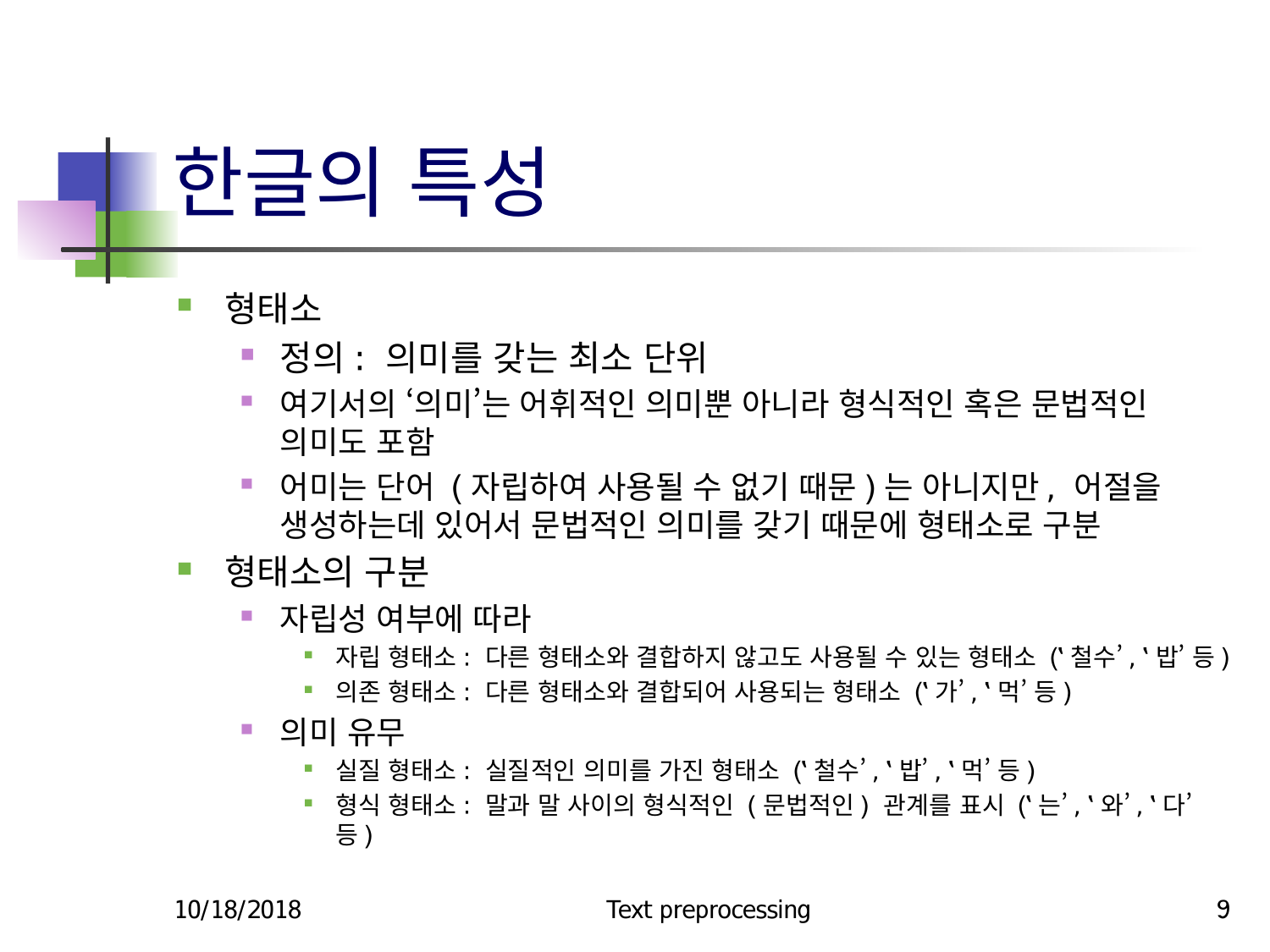

# 한글의 특성
형태소
정의: 의미를 갖는 최소 단위
여기서의 ‘의미’는 어휘적인 의미뿐 아니라 형식적인 혹은 문법적인 의미도 포함
어미는 단어 (자립하여 사용될 수 없기 때문)는 아니지만, 어절을 생성하는데 있어서 문법적인 의미를 갖기 때문에 형태소로 구분
형태소의 구분
자립성 여부에 따라
자립 형태소: 다른 형태소와 결합하지 않고도 사용될 수 있는 형태소 (‘철수’, ‘밥’ 등)
의존 형태소: 다른 형태소와 결합되어 사용되는 형태소 (‘가’, ‘먹’ 등)
의미 유무
실질 형태소: 실질적인 의미를 가진 형태소 (‘철수’, ‘밥’, ‘먹’ 등)
형식 형태소: 말과 말 사이의 형식적인 (문법적인) 관계를 표시 (‘는’, ‘와’, ‘다’ 등)

10/18/2018
Text preprocessing
9